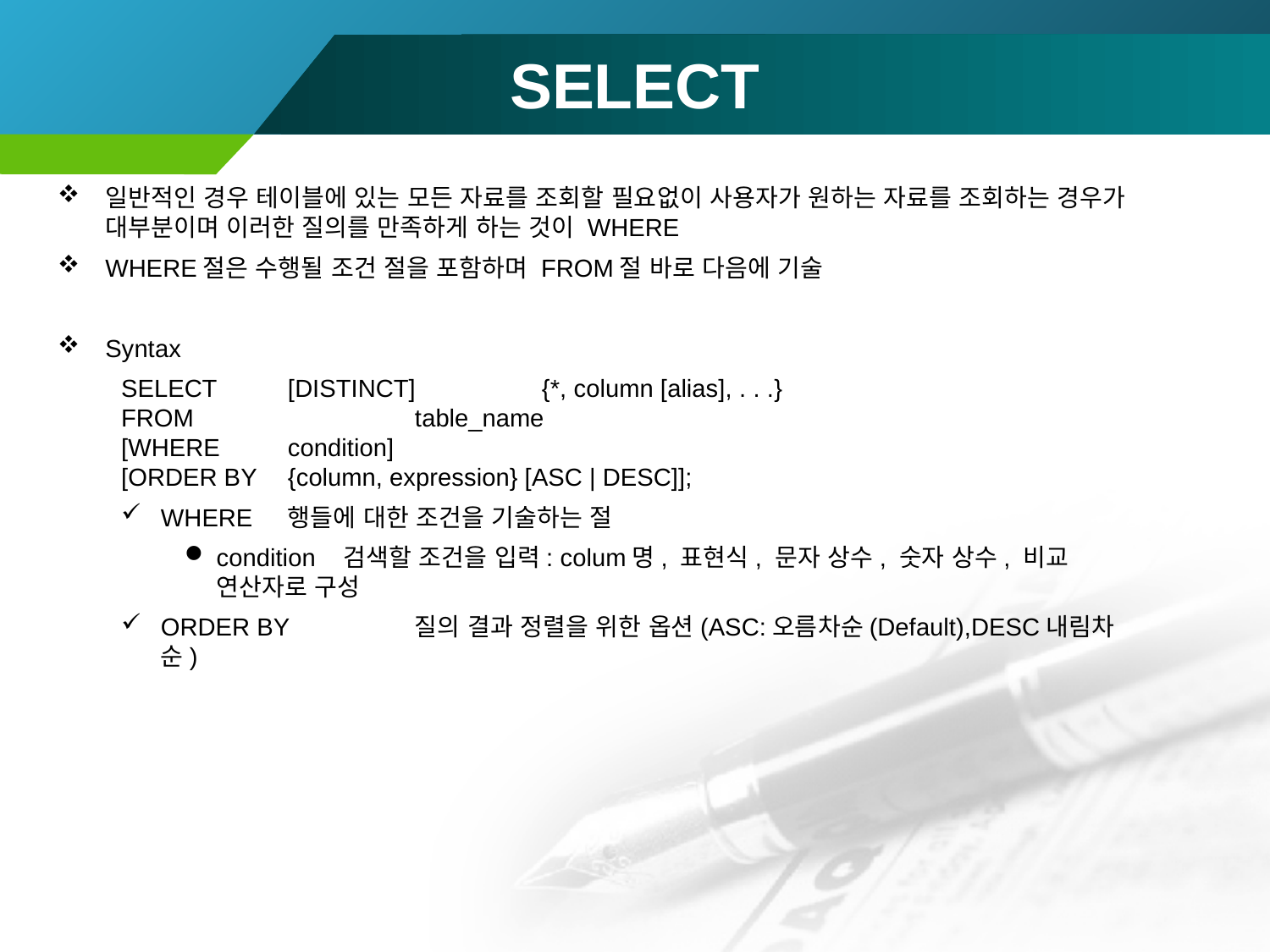

SELECT
일반적인 경우 테이블에 있는 모든 자료를 조회할 필요없이 사용자가 원하는 자료를 조회하는 경우가 대부분이며 이러한 질의를 만족하게 하는 것이 WHERE
WHERE절은 수행될 조건 절을 포함하며 FROM절 바로 다음에 기술

Syntax
SELECT	[DISTINCT] 	{*, column [alias], . . .}
FROM		table_name
[WHERE	condition]
[ORDER BY	{column, expression} [ASC | DESC]];
WHERE 	행들에 대한 조건을 기술하는 절
condition	검색할 조건을 입력: colum명, 표현식, 문자 상수, 숫자 상수, 비교 연산자로 구성
ORDER BY 	질의 결과 정렬을 위한 옵션(ASC:오름차순(Default),DESC내림차순)